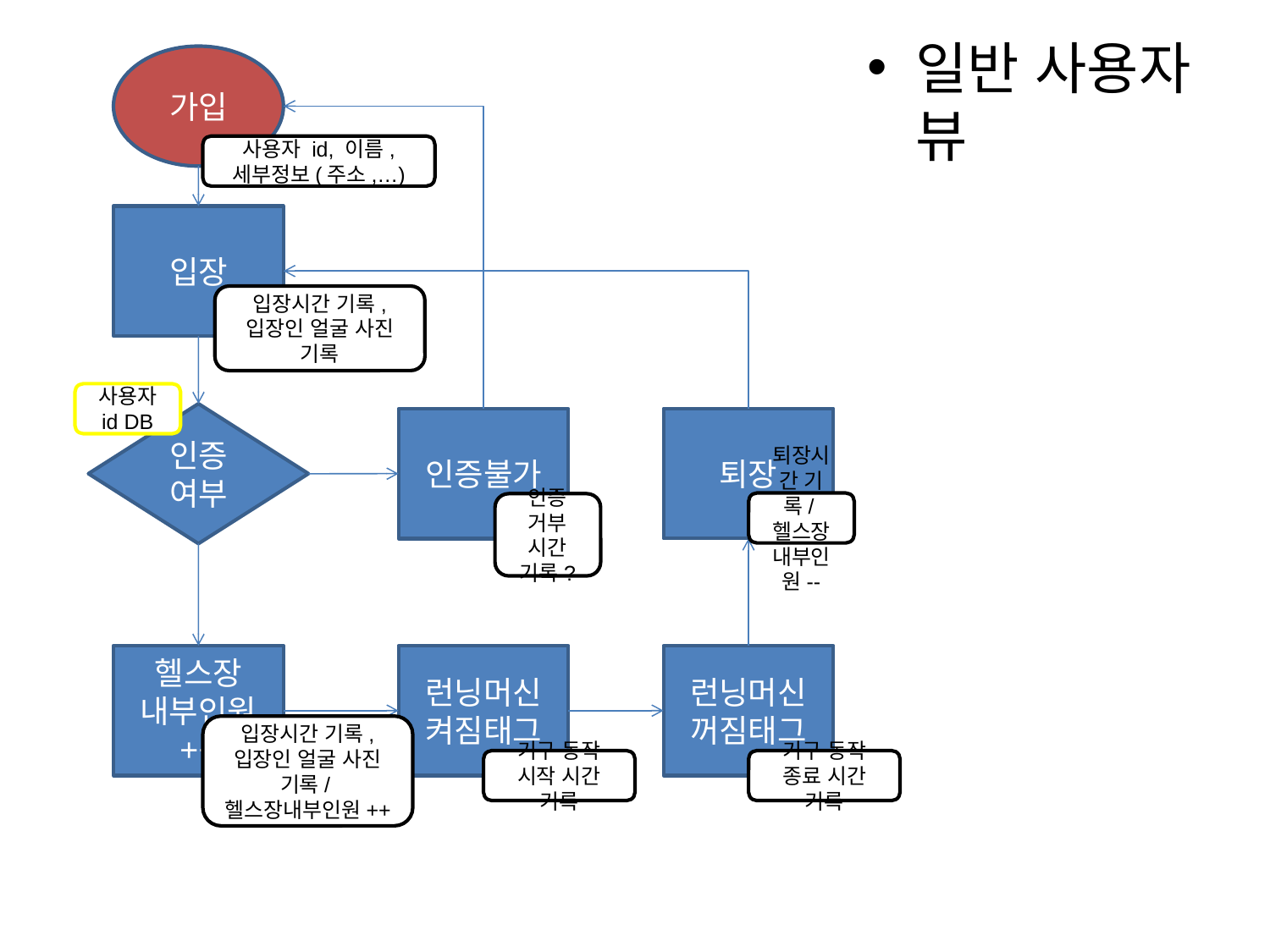

일반 사용자 뷰
가입
사용자 id, 이름, 세부정보(주소,…)
입장
입장시간 기록,
입장인 얼굴 사진 기록
사용자 id DB
인증여부
퇴장
인증불가
퇴장시간 기록/헬스장내부인원--
인증 거부 시간 기록?
헬스장 내부인원 ++
런닝머신 켜짐태그
런닝머신 꺼짐태그
입장시간 기록,
입장인 얼굴 사진 기록/헬스장내부인원++
기구 동작 시작 시간 기록
기구 동작 종료 시간 기록